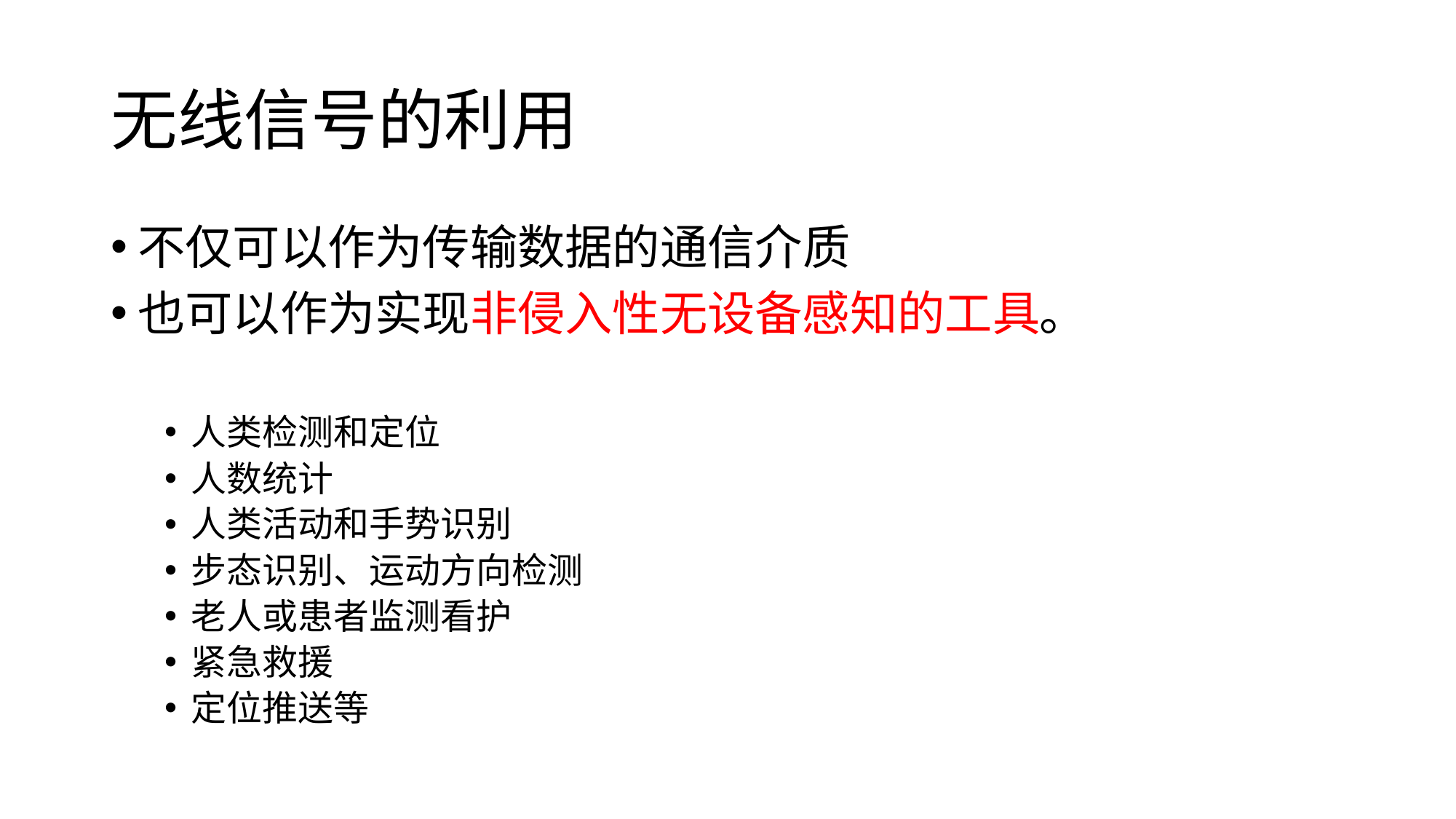

# 无线信号的利用
不仅可以作为传输数据的通信介质
也可以作为实现非侵入性无设备感知的工具。

人类检测和定位
人数统计
人类活动和手势识别
步态识别、运动方向检测
老人或患者监测看护
紧急救援
定位推送等